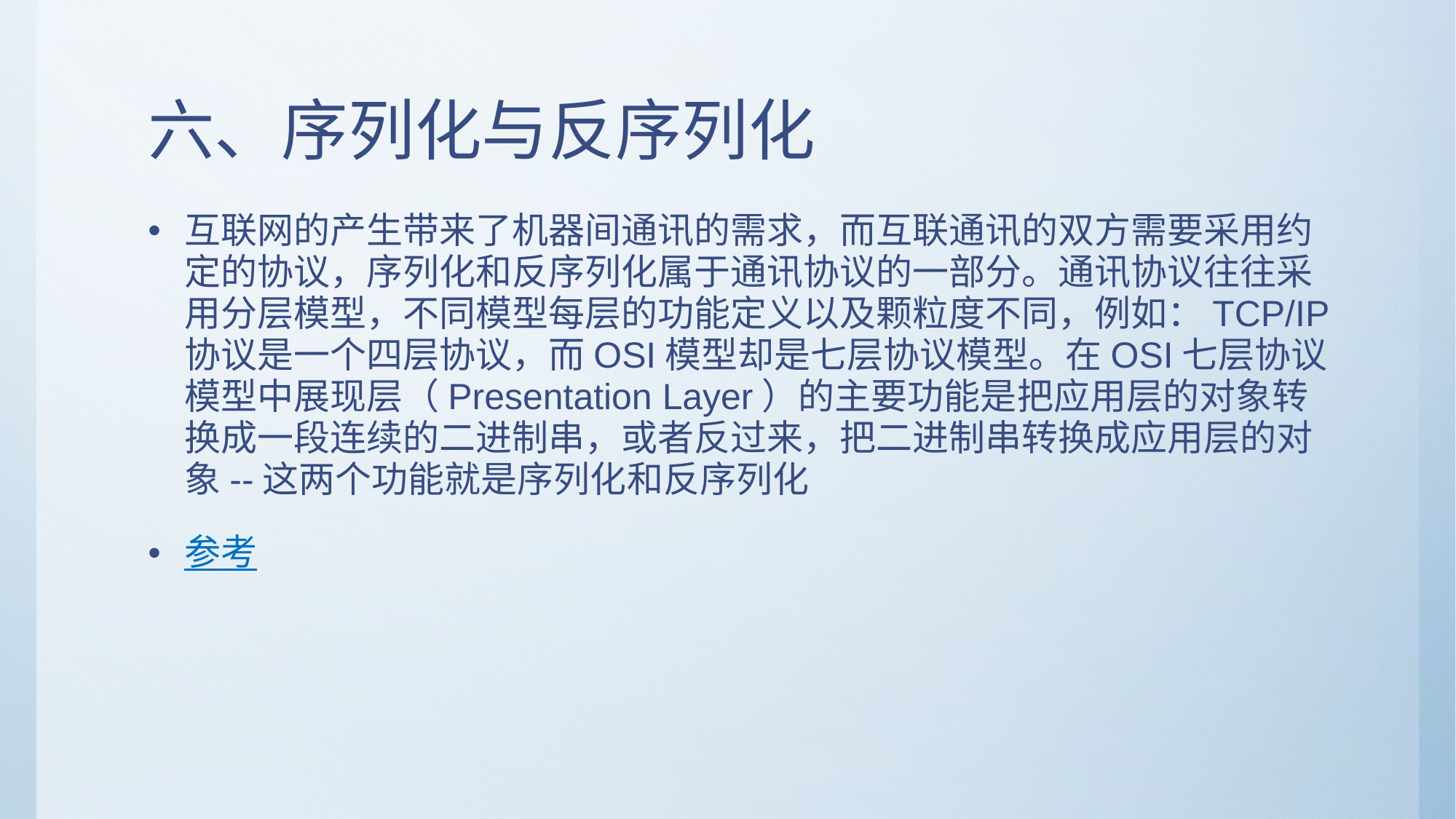

# 六、序列化与反序列化
互联网的产生带来了机器间通讯的需求，而互联通讯的双方需要采用约定的协议，序列化和反序列化属于通讯协议的一部分。通讯协议往往采用分层模型，不同模型每层的功能定义以及颗粒度不同，例如：TCP/IP协议是一个四层协议，而OSI模型却是七层协议模型。在OSI七层协议模型中展现层（Presentation Layer）的主要功能是把应用层的对象转换成一段连续的二进制串，或者反过来，把二进制串转换成应用层的对象--这两个功能就是序列化和反序列化
参考